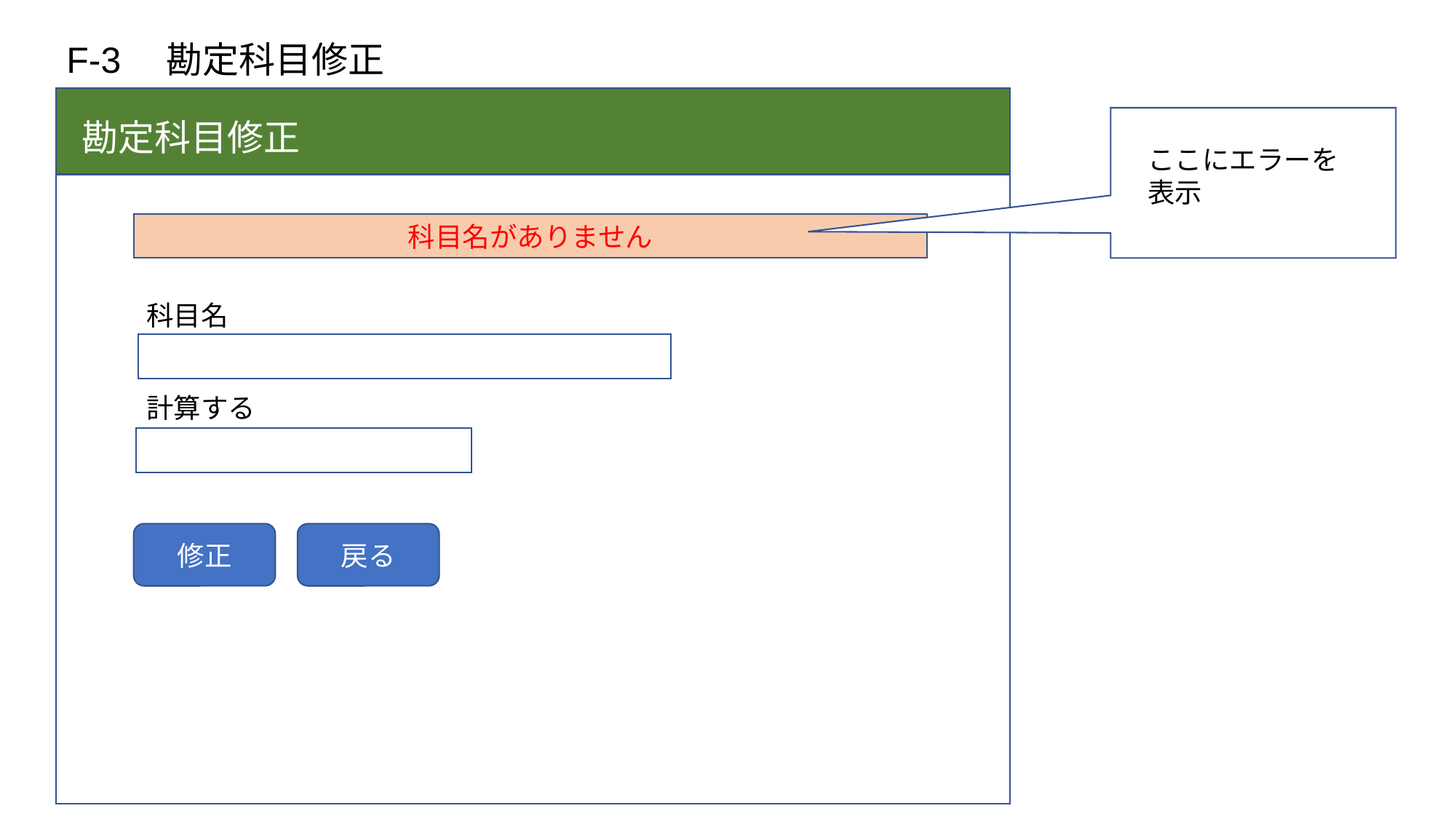

F-3　勘定科目修正

勘定科目修正
ここにエラーを表示
科目名がありません
科目名

計算する

戻る
修正